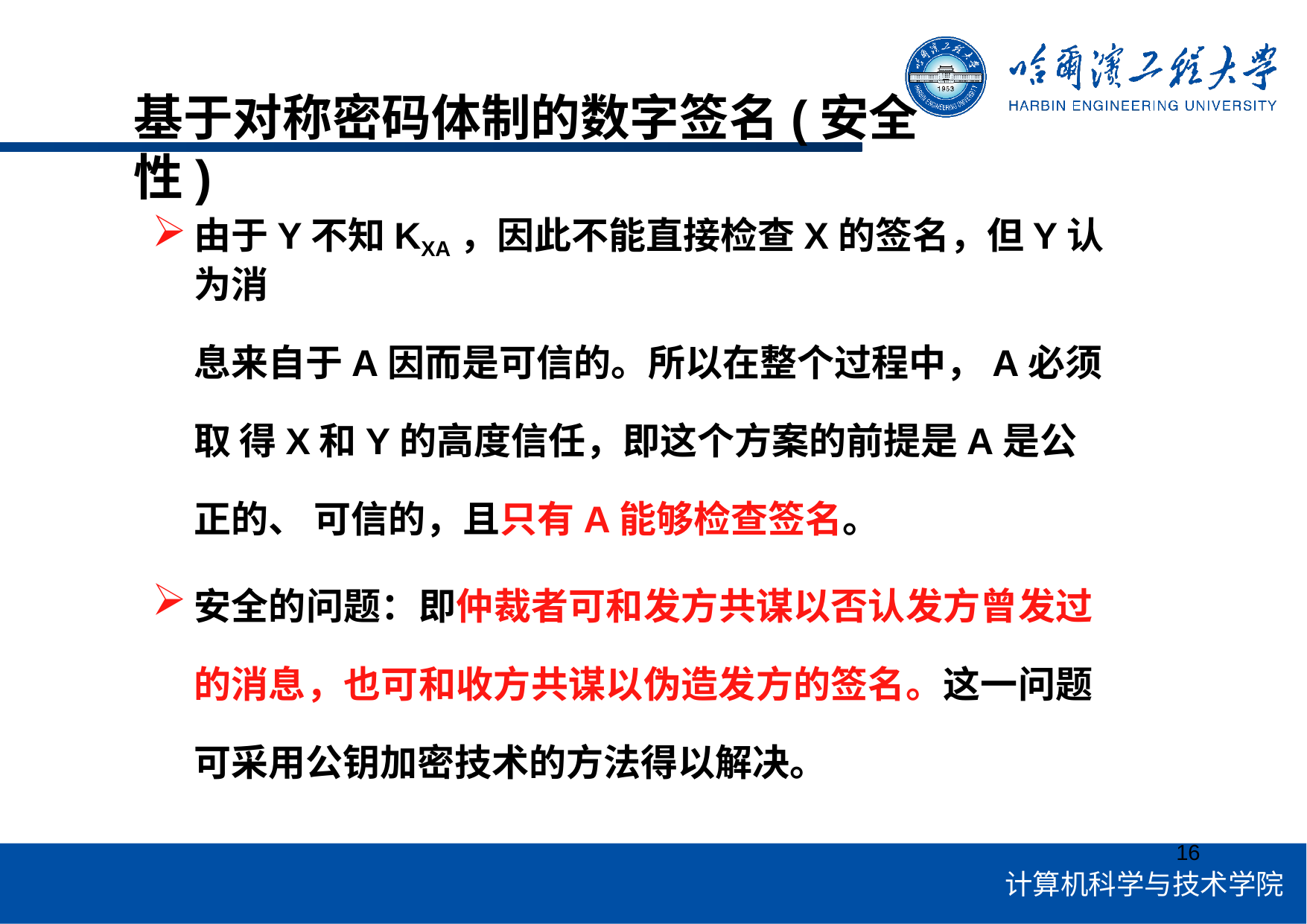

# 基于对称密码体制的数字签名(安全性)
由于Y不知KXA，因此不能直接检查X的签名，但Y认为消
息来自于A因而是可信的。所以在整个过程中，A必须取 得X和Y的高度信任，即这个方案的前提是A是公正的、 可信的，且只有A能够检查签名。
安全的问题：即仲裁者可和发方共谋以否认发方曾发过 的消息，也可和收方共谋以伪造发方的签名。这一问题 可采用公钥加密技术的方法得以解决。
16